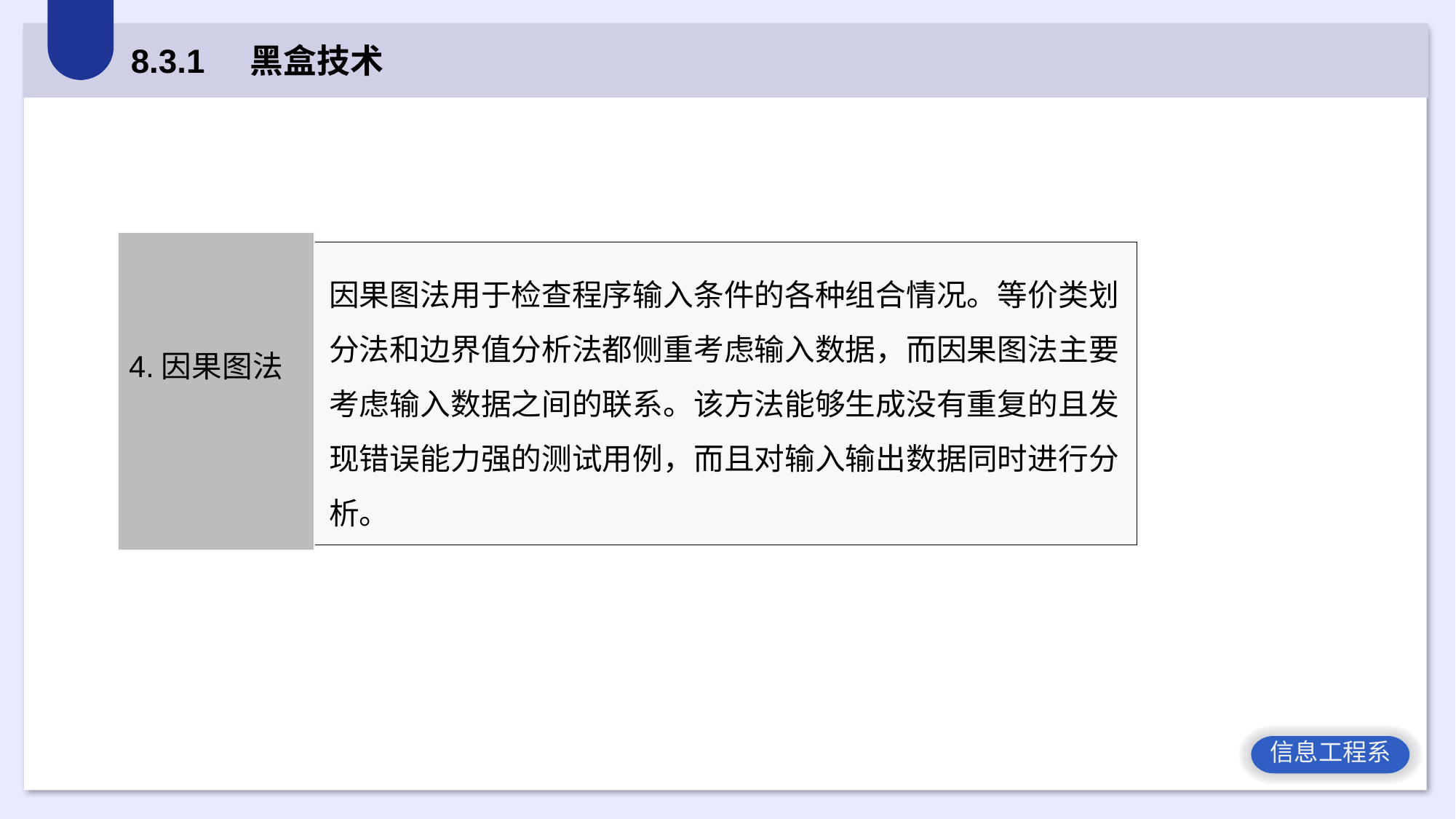

8.3.1    黑盒技术

4.因果图法
因果图法用于检查程序输入条件的各种组合情况。等价类划分法和边界值分析法都侧重考虑输入数据，而因果图法主要考虑输入数据之间的联系。该方法能够生成没有重复的且发现错误能力强的测试用例，而且对输入输出数据同时进行分析。